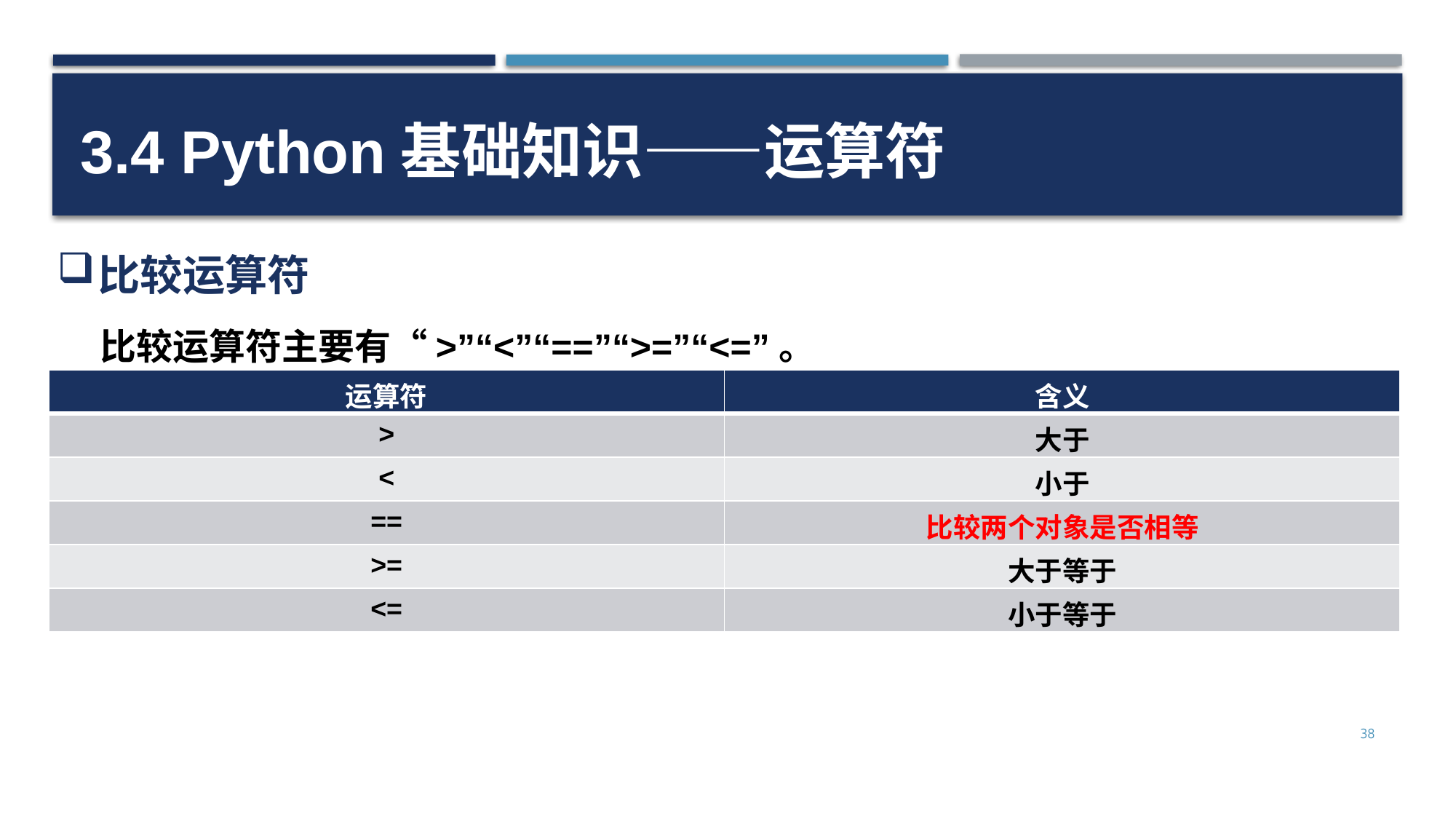

3.4 Python基础知识——运算符
比较运算符
比较运算符主要有“>”“<”“==”“>=”“<=”。
| 运算符 | 含义 |
| --- | --- |
| > | 大于 |
| < | 小于 |
| == | 比较两个对象是否相等 |
| >= | 大于等于 |
| <= | 小于等于 |
38